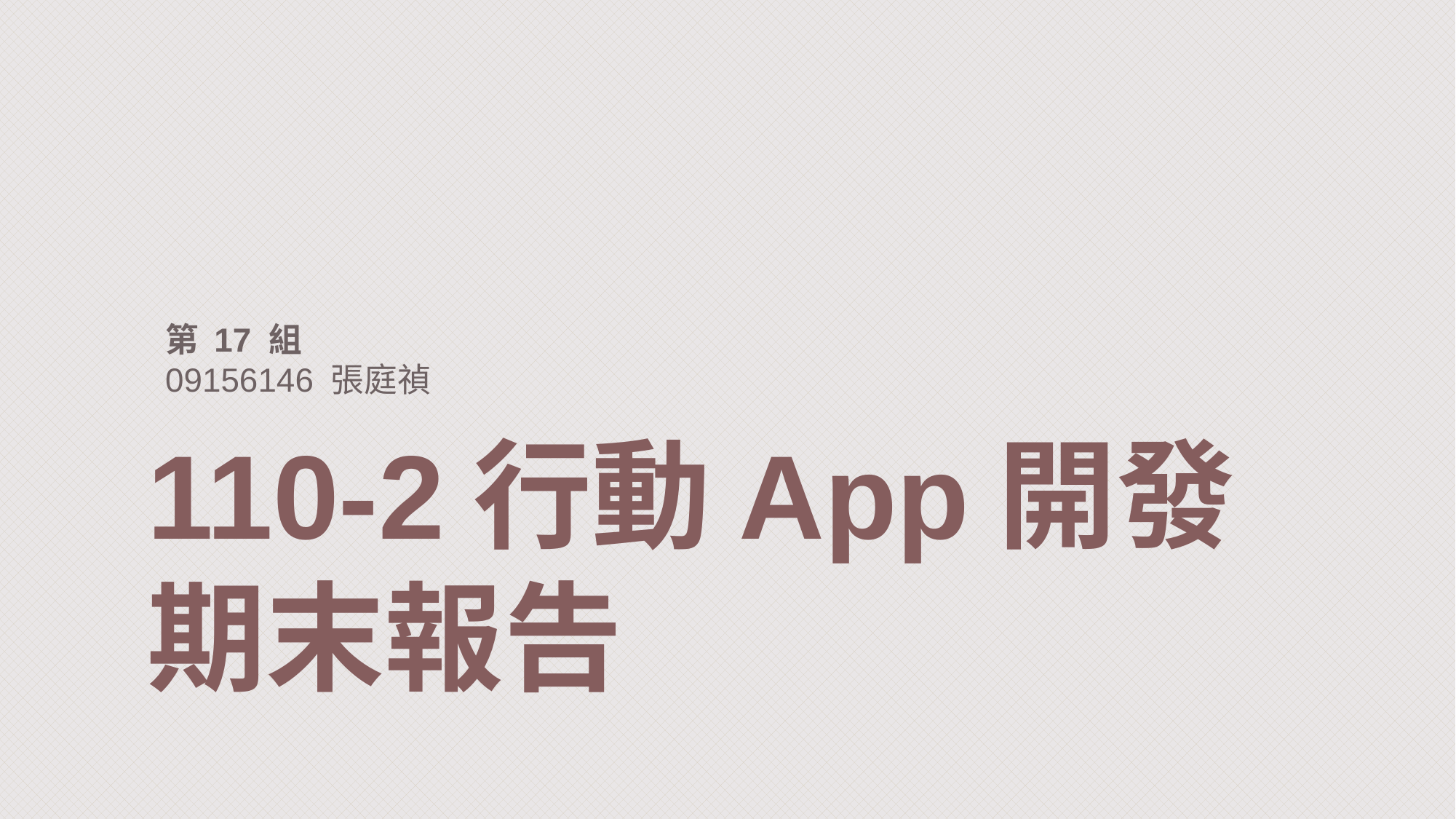

第 17 組
09156146 張庭禎
# 110-2行動App開發 期末報告